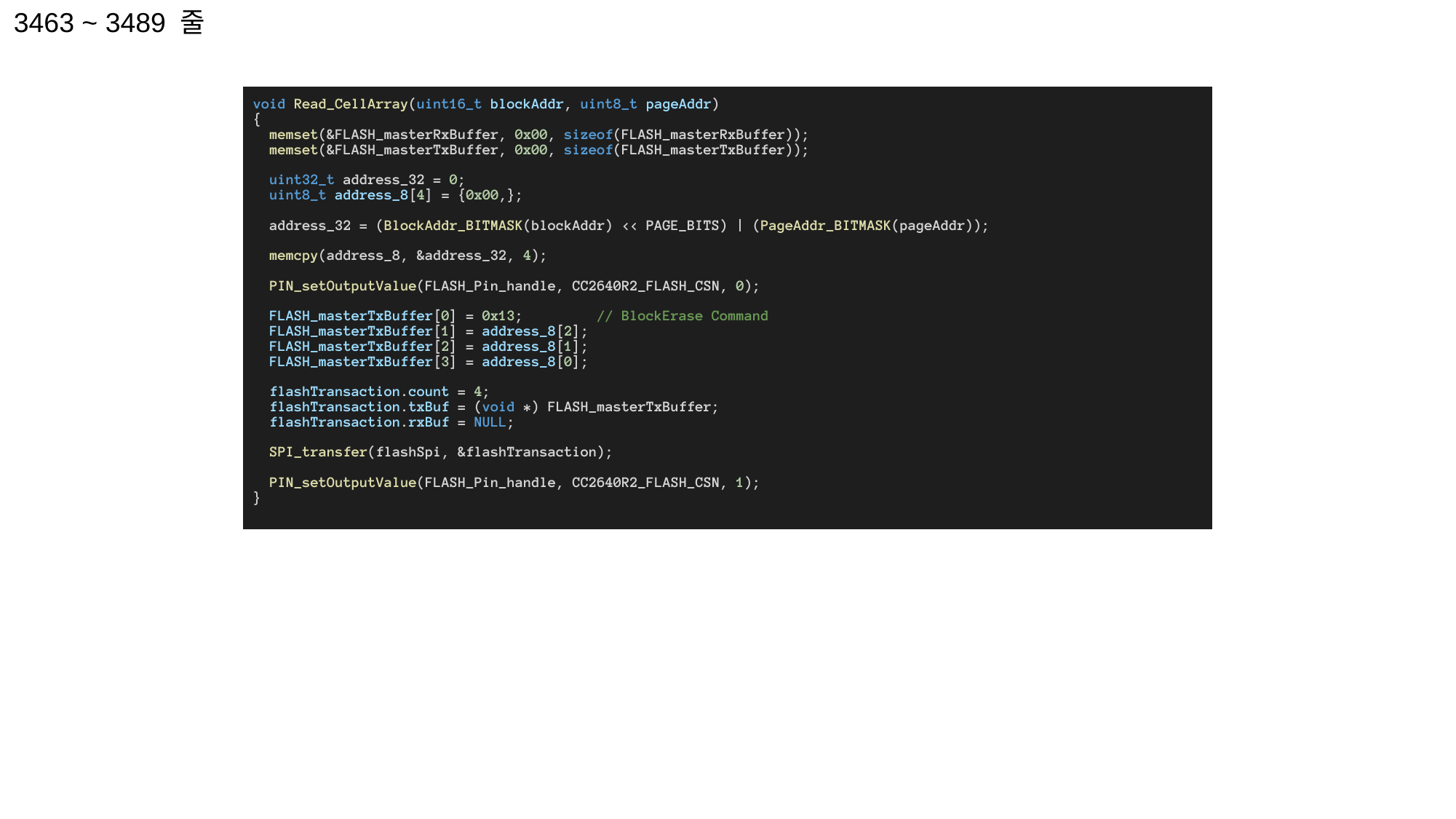

3463 ~ 3489 줄
| void Read\_CellArray(uint16\_t blockAddr, uint8\_t pageAddr) {   memset(&FLASH\_masterRxBuffer, 0x00, sizeof(FLASH\_masterRxBuffer));   memset(&FLASH\_masterTxBuffer, 0x00, sizeof(FLASH\_masterTxBuffer));      uint32\_t address\_32 = 0;   uint8\_t address\_8[4] = {0x00,};      address\_32 = (BlockAddr\_BITMASK(blockAddr) << PAGE\_BITS) | (PageAddr\_BITMASK(pageAddr));      memcpy(address\_8, &address\_32, 4);          PIN\_setOutputValue(FLASH\_Pin\_handle, CC2640R2\_FLASH\_CSN, 0);   FLASH\_masterTxBuffer[0] = 0x13;         // BlockErase Command   FLASH\_masterTxBuffer[1] = address\_8[2];   FLASH\_masterTxBuffer[2] = address\_8[1];   FLASH\_masterTxBuffer[3] = address\_8[0];   flashTransaction.count = 4;   flashTransaction.txBuf = (void \*) FLASH\_masterTxBuffer;   flashTransaction.rxBuf = NULL;           SPI\_transfer(flashSpi, &flashTransaction);      PIN\_setOutputValue(FLASH\_Pin\_handle, CC2640R2\_FLASH\_CSN, 1); } |
| --- |